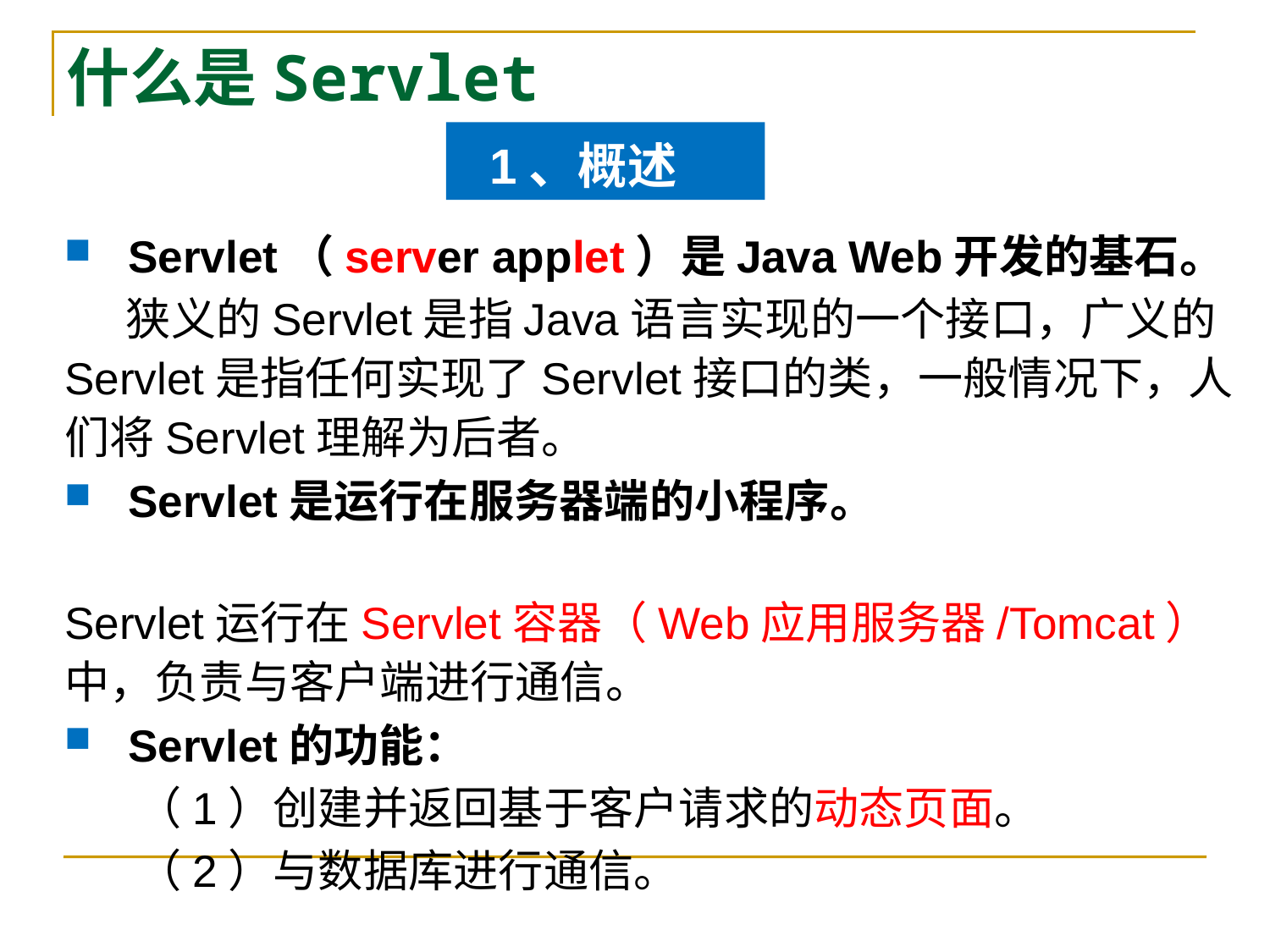

# 什么是Servlet
1、概述
Servlet（server applet）是Java Web开发的基石。
     狭义的Servlet是指Java语言实现的一个接口，广义的Servlet是指任何实现了Servlet接口的类，一般情况下，人们将Servlet理解为后者。
Servlet是运行在服务器端的小程序。
     Servlet运行在Servlet容器（Web应用服务器/Tomcat）中，负责与客户端进行通信。
Servlet的功能：
      （1）创建并返回基于客户请求的动态页面。
      （2）与数据库进行通信。